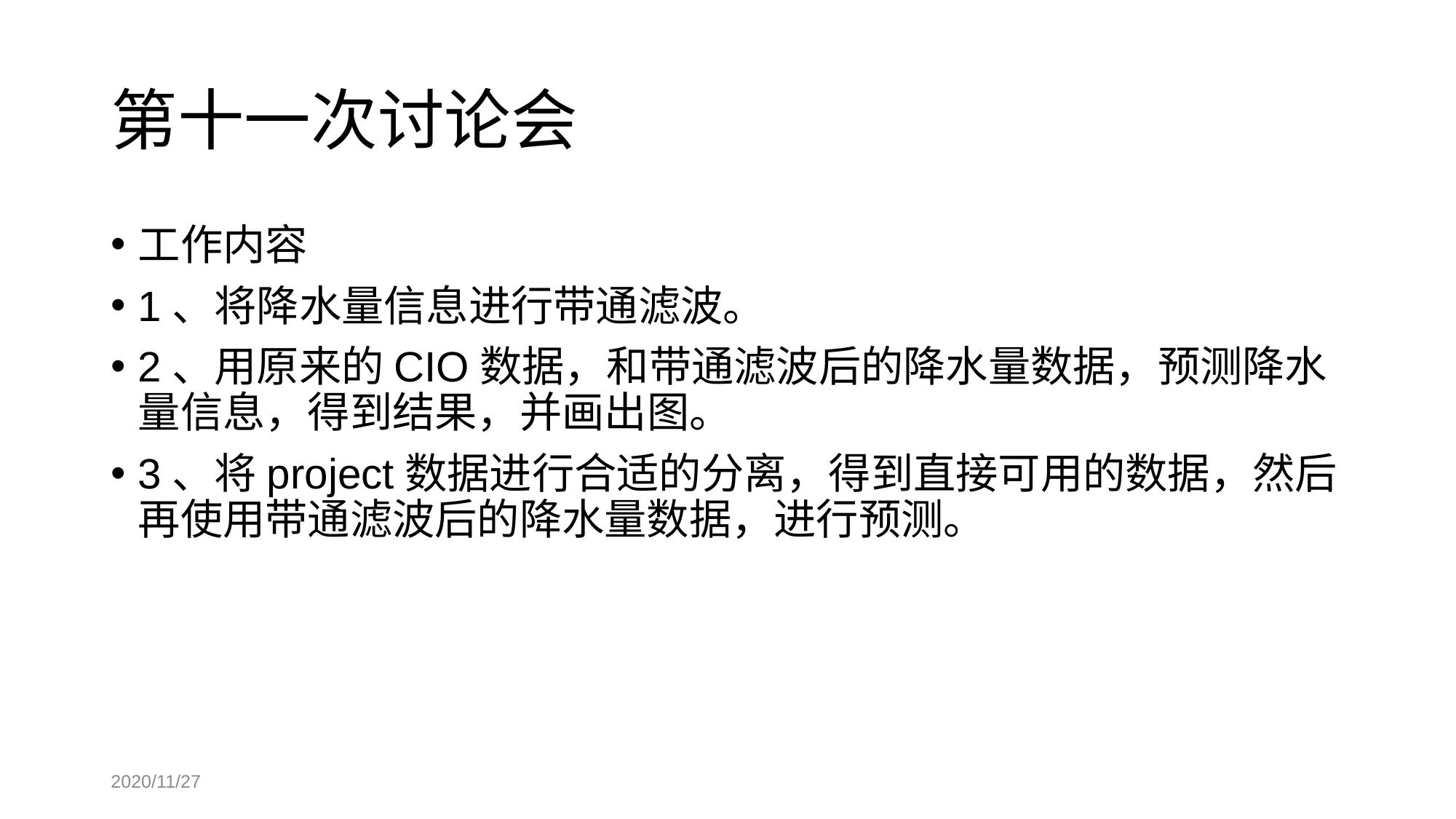

# 第十一次讨论会
工作内容
1、将降水量信息进行带通滤波。
2、用原来的CIO数据，和带通滤波后的降水量数据，预测降水量信息，得到结果，并画出图。
3、将project数据进行合适的分离，得到直接可用的数据，然后再使用带通滤波后的降水量数据，进行预测。
2020/11/27